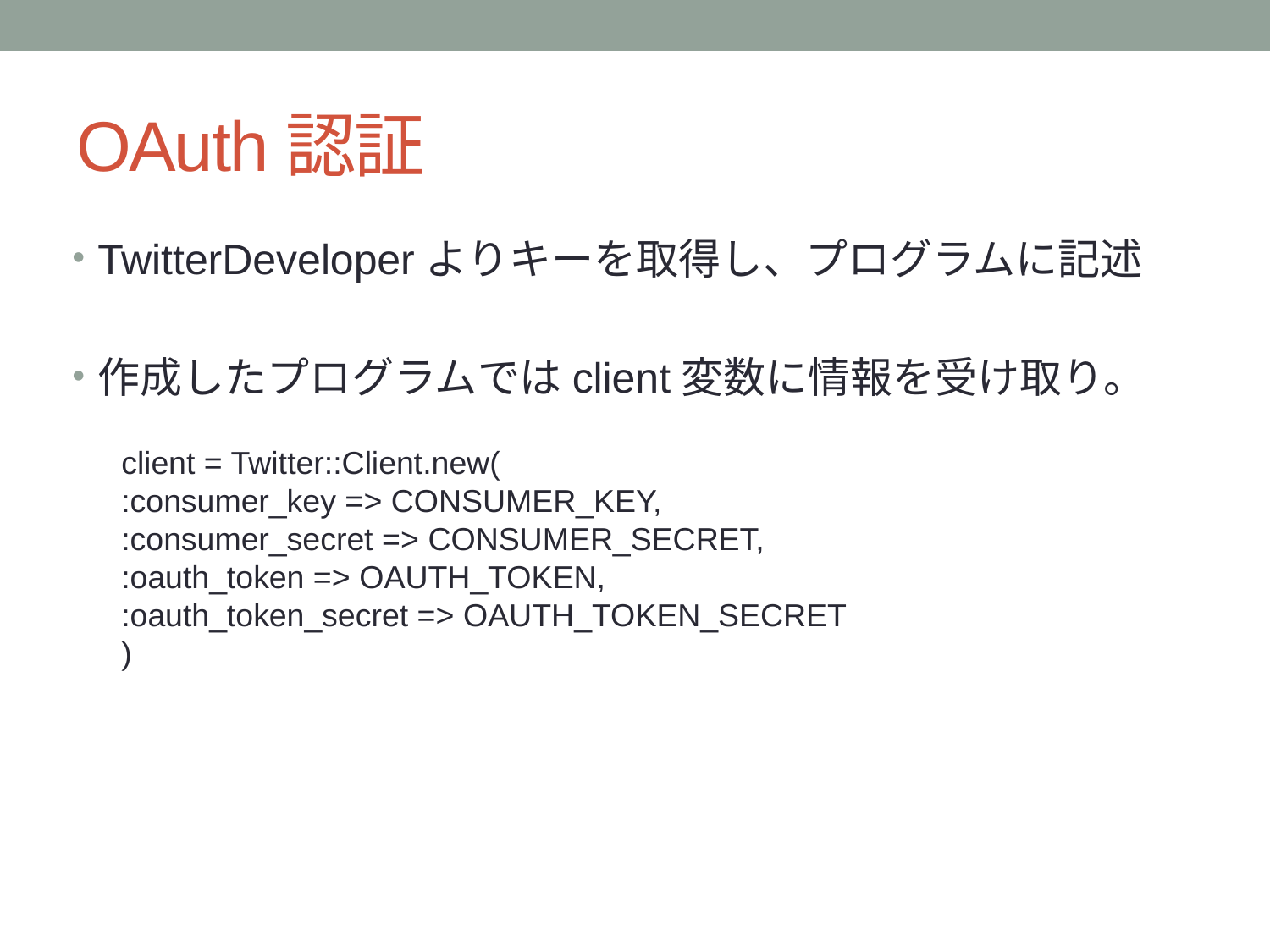

# OAuth認証
TwitterDeveloperよりキーを取得し、プログラムに記述

作成したプログラムではclient変数に情報を受け取り。
client = Twitter::Client.new(
:consumer_key => CONSUMER_KEY,
:consumer_secret => CONSUMER_SECRET,
:oauth_token => OAUTH_TOKEN,
:oauth_token_secret => OAUTH_TOKEN_SECRET
)